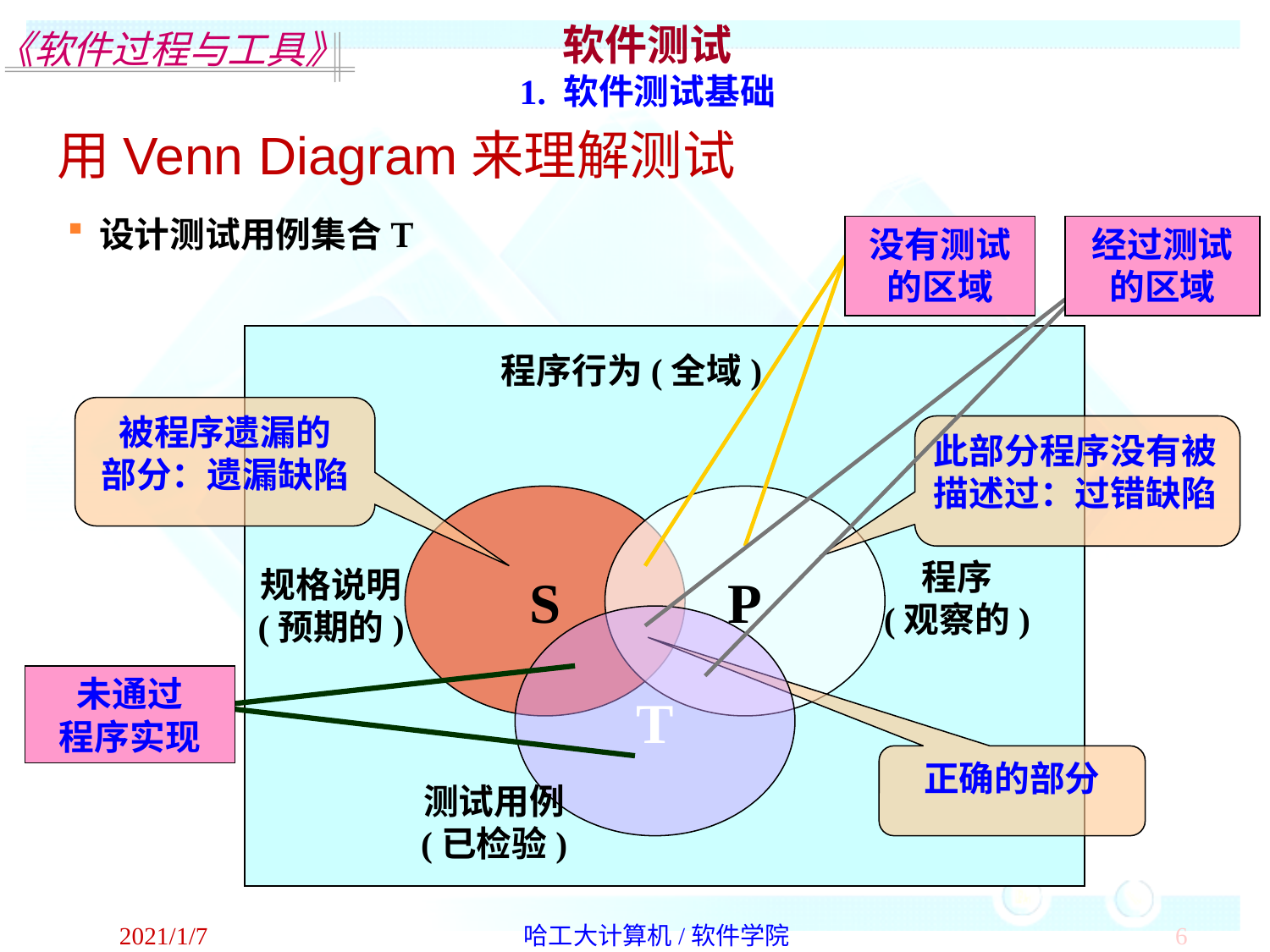

软件测试
1. 软件测试基础
用Venn Diagram来理解测试
设计测试用例集合T

没有测试的区域
经过测试的区域

程序行为(全域)
被程序遗漏的
部分：遗漏缺陷
此部分程序没有被
描述过：过错缺陷
S
P
程序
(观察的)
规格说明
(预期的)
T
未通过
程序实现

正确的部分
测试用例
(已检验)